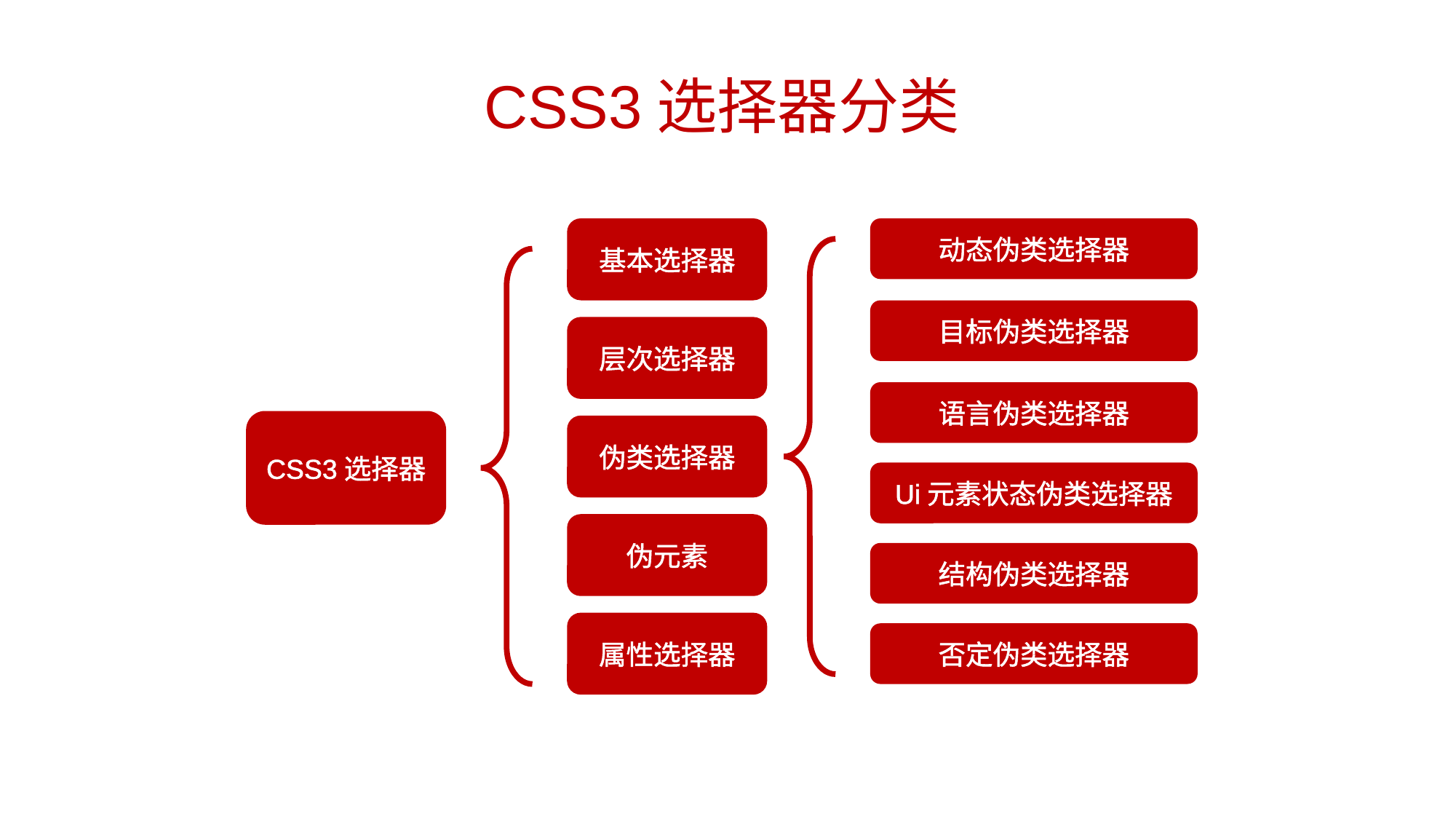

CSS3选择器分类
基本选择器
层次选择器
伪类选择器
伪元素
属性选择器
动态伪类选择器
目标伪类选择器
语言伪类选择器
Ui元素状态伪类选择器
结构伪类选择器
否定伪类选择器

CSS3选择器